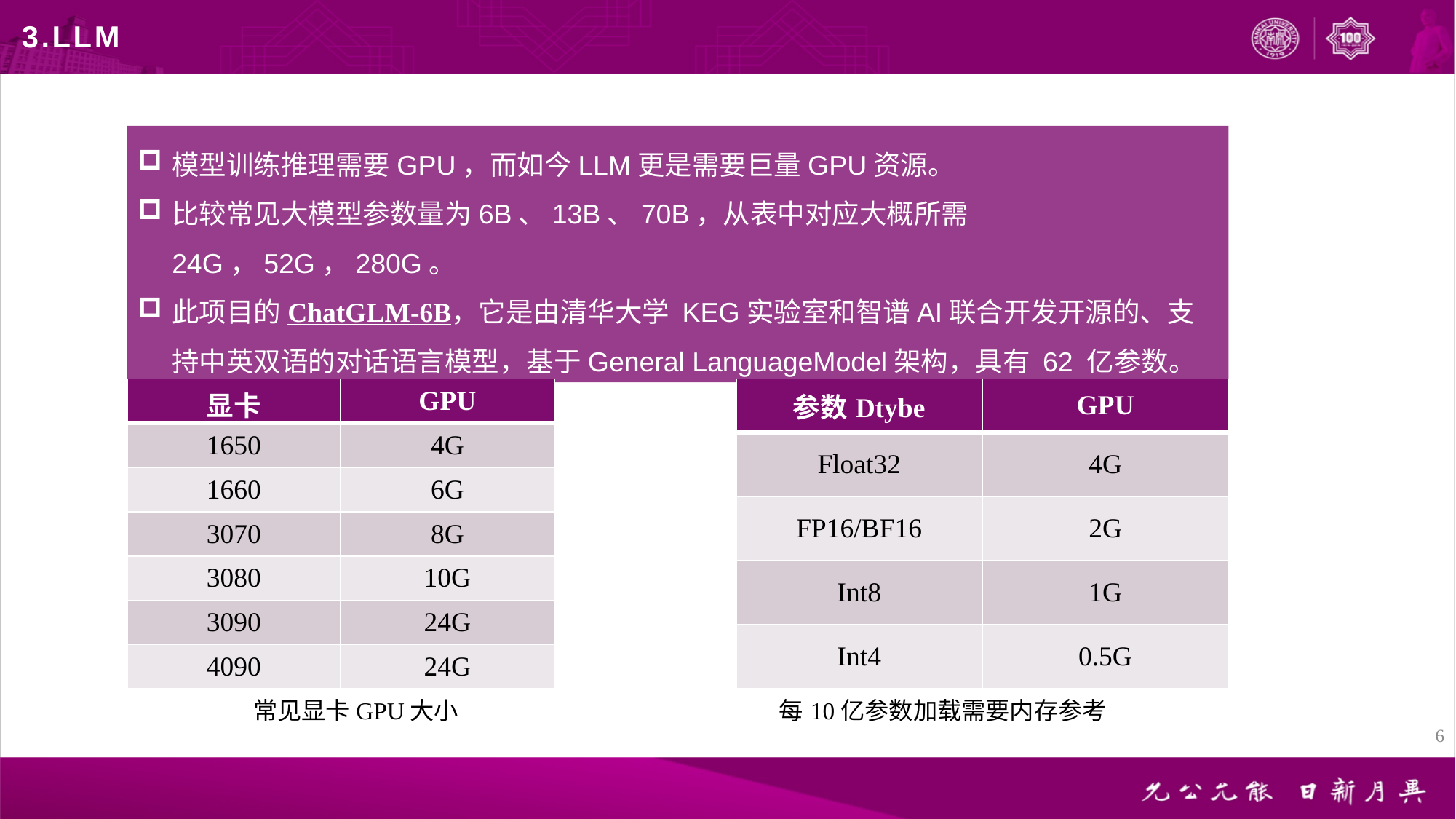

3.LLM
模型训练推理需要GPU，而如今LLM更是需要巨量GPU资源。
比较常见大模型参数量为6B、13B、70B，从表中对应大概所需24G，52G，280G。
此项目的ChatGLM-6B，它是由清华大学 KEG实验室和智谱AI联合开发开源的、支持中英双语的对话语言模型，基于General LanguageModel架构，具有 62 亿参数。
| 显卡 | GPU |
| --- | --- |
| 1650 | 4G |
| 1660 | 6G |
| 3070 | 8G |
| 3080 | 10G |
| 3090 | 24G |
| 4090 | 24G |
| 参数Dtybe | GPU |
| --- | --- |
| Float32 | 4G |
| FP16/BF16 | 2G |
| Int8 | 1G |
| Int4 | 0.5G |
常见显卡GPU大小                                                           每10亿参数加载需要内存参考
6